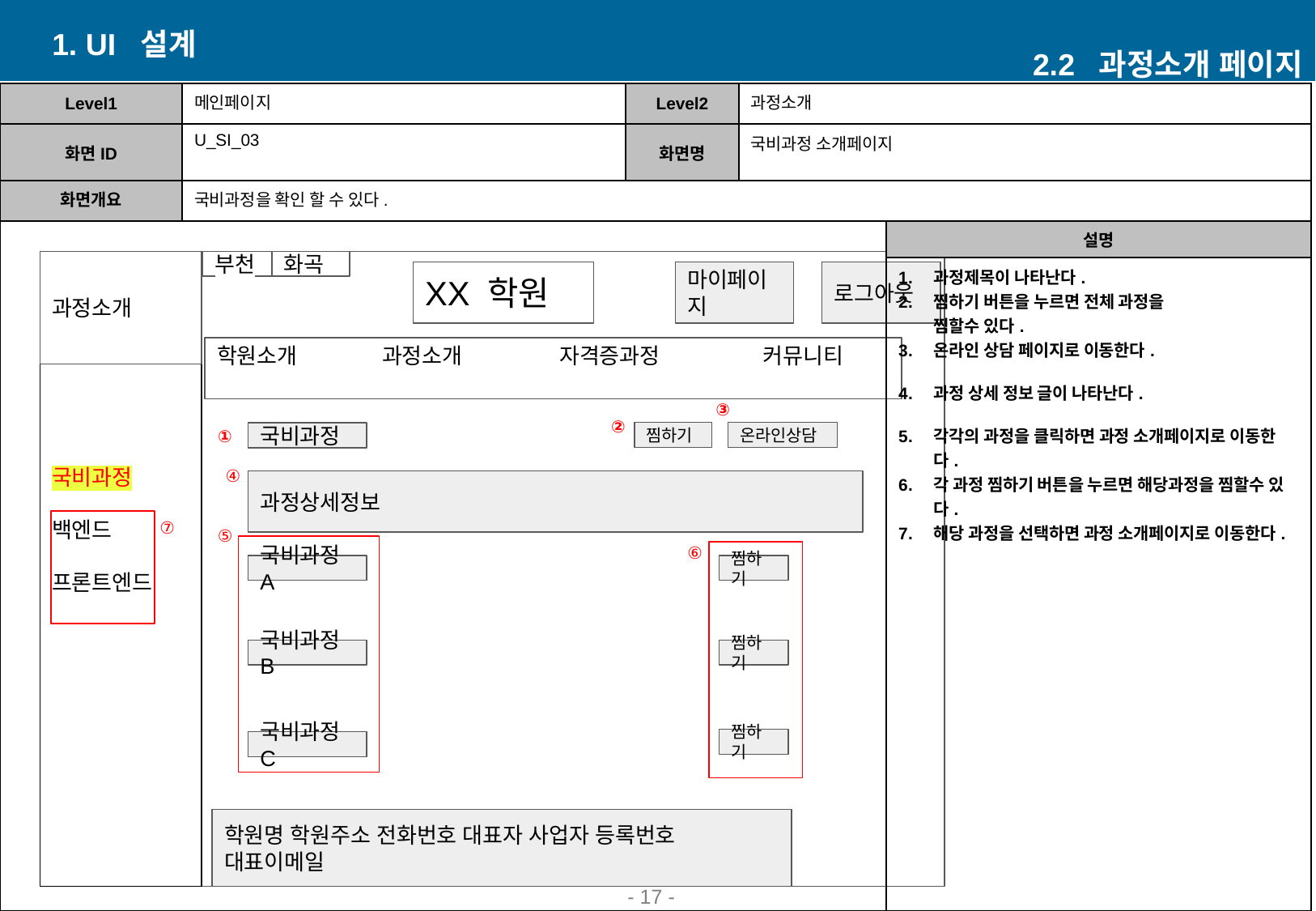

1. UI  설계
2.2  과정소개 페이지
| Level1 | 메인페이지 | Level2 | 과정소개 |  |
| --- | --- | --- | --- | --- |
| 화면ID | U\_SI\_03 | 화면명 | 국비과정 소개페이지 |  |
| 화면개요 | 국비과정을 확인 할 수 있다. |  |  |  |
|  |  |  |  | 설명 |
|  |  |  |  | 과정제목이 나타난다. 찜하기 버튼을 누르면 전체 과정을 찜할수 있다. 온라인 상담 페이지로 이동한다. 과정 상세 정보 글이 나타난다. 각각의 과정을 클릭하면 과정 소개페이지로 이동한다. 각 과정 찜하기 버튼을 누르면 해당과정을 찜할수 있다. 해당 과정을 선택하면 과정 소개페이지로 이동한다. |
국비과정

백엔드

프론트엔드

과정소개

부천
화곡
XX 학원
마이페이지
로그아웃
⑪
학원소개              과정소개                자격증과정                 커뮤니티
③
②
①
찜하기
온라인상담
국비과정
④
과정상세정보
⑦

⑤
⑥

국비과정A
찜하기
국비과정B
찜하기
찜하기
국비과정C
학원명 학원주소 전화번호 대표자 사업자 등록번호 대표이메일
- 17 -